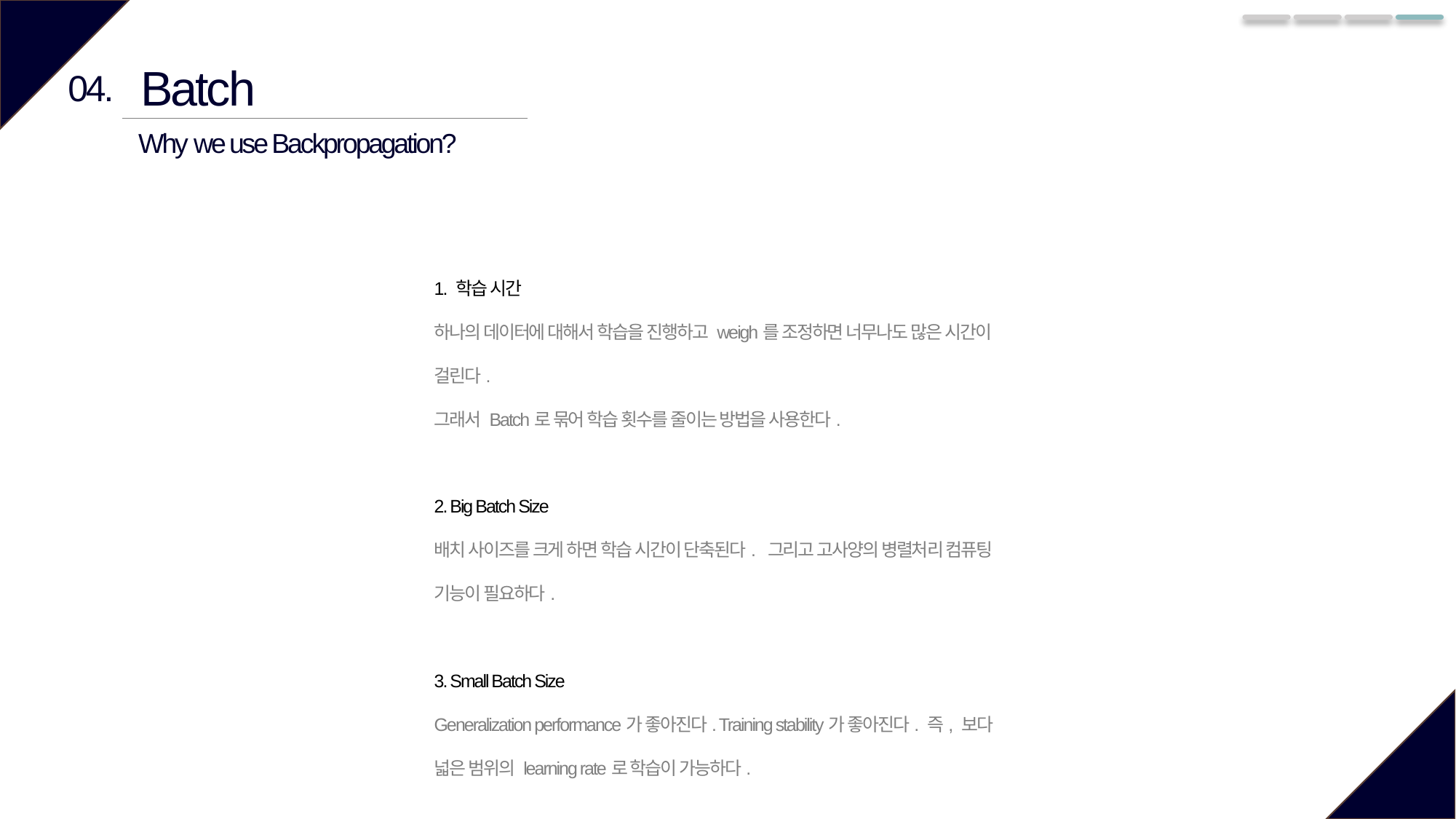

Batch
04.
Why we use Backpropagation?
1. 학습 시간
하나의 데이터에 대해서 학습을 진행하고 weigh를 조정하면 너무나도 많은 시간이 걸린다.
그래서 Batch로 묶어 학습 횟수를 줄이는 방법을 사용한다.

2. Big Batch Size
배치 사이즈를 크게 하면 학습 시간이 단축된다.  그리고 고사양의 병렬처리 컴퓨팅 기능이 필요하다.

3. Small Batch Size
Generalization performance가 좋아진다. Training stability가 좋아진다. 즉, 보다 넓은 범위의 learning rate로 학습이 가능하다.